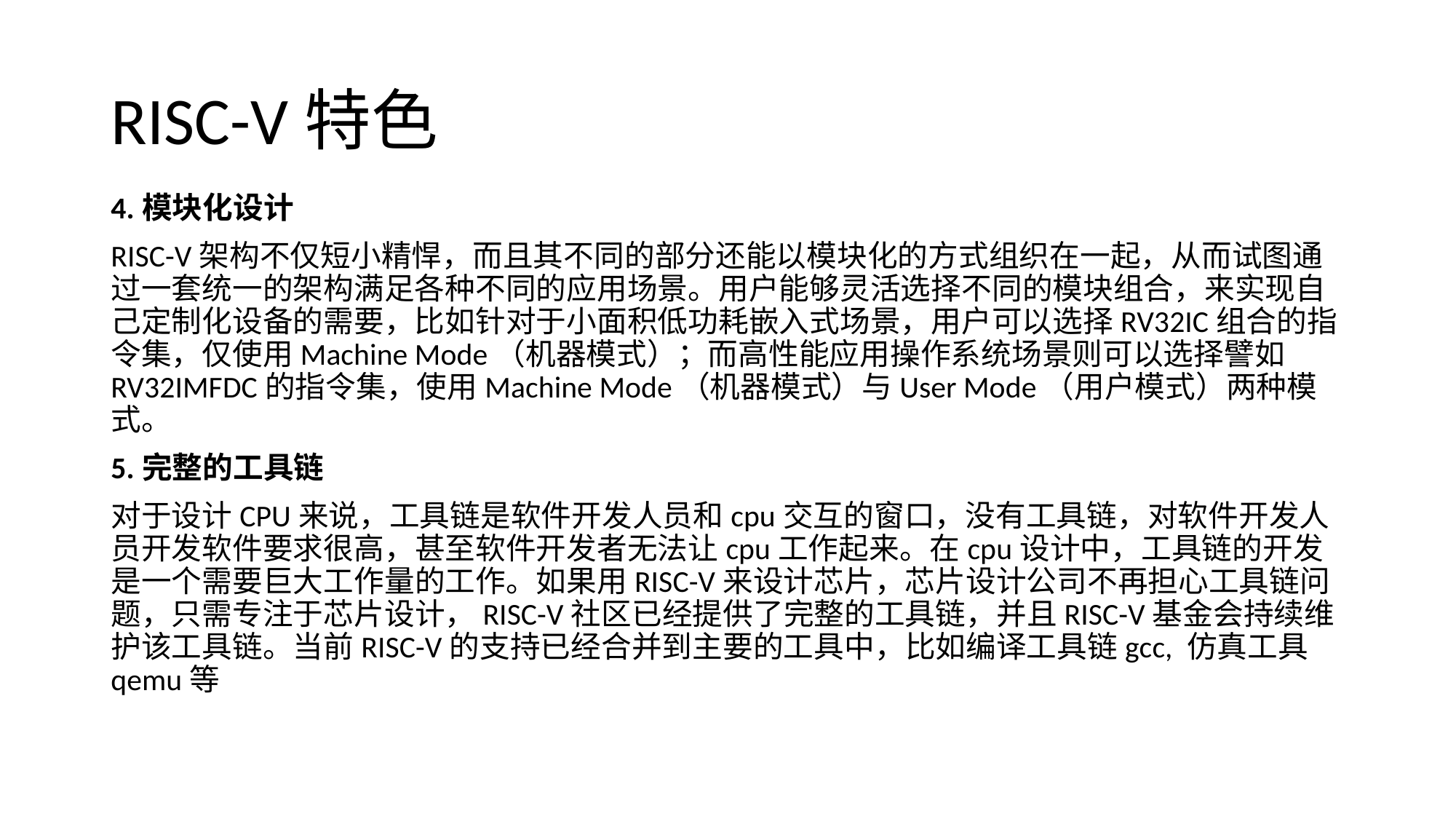

# RISC-V特色
4.模块化设计
RISC-V架构不仅短小精悍，而且其不同的部分还能以模块化的方式组织在一起，从而试图通过一套统一的架构满足各种不同的应用场景。用户能够灵活选择不同的模块组合，来实现自己定制化设备的需要，比如针对于小面积低功耗嵌入式场景，用户可以选择RV32IC组合的指令集，仅使用Machine Mode（机器模式）；而高性能应用操作系统场景则可以选择譬如RV32IMFDC的指令集，使用Machine Mode（机器模式）与User Mode（用户模式）两种模式。
5.完整的工具链
对于设计CPU来说，工具链是软件开发人员和cpu交互的窗口，没有工具链，对软件开发人员开发软件要求很高，甚至软件开发者无法让cpu工作起来。在cpu设计中，工具链的开发是一个需要巨大工作量的工作。如果用RISC-V来设计芯片，芯片设计公司不再担心工具链问题，只需专注于芯片设计，RISC-V社区已经提供了完整的工具链，并且RISC-V基金会持续维护该工具链。当前RISC-V的支持已经合并到主要的工具中，比如编译工具链gcc, 仿真工具qemu等